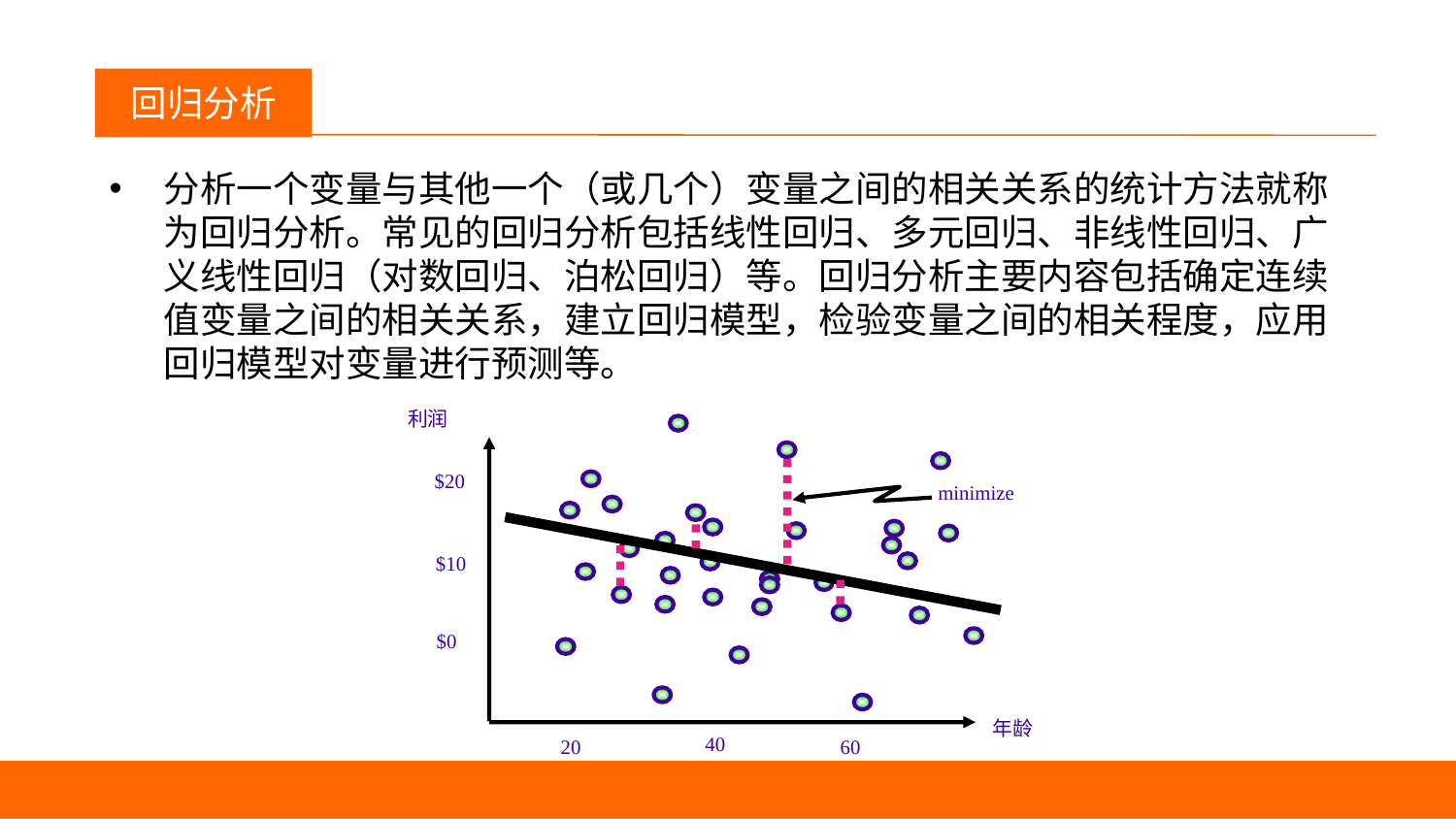

议程
回归分析

分析一个变量与其他一个（或几个）变量之间的相关关系的统计方法就称为回归分析。常见的回归分析包括线性回归、多元回归、非线性回归、广义线性回归（对数回归、泊松回归）等。回归分析主要内容包括确定连续值变量之间的相关关系，建立回归模型，检验变量之间的相关程度，应用回归模型对变量进行预测等。
         利润

$20

minimize

$10

$0

年龄

40
20
60